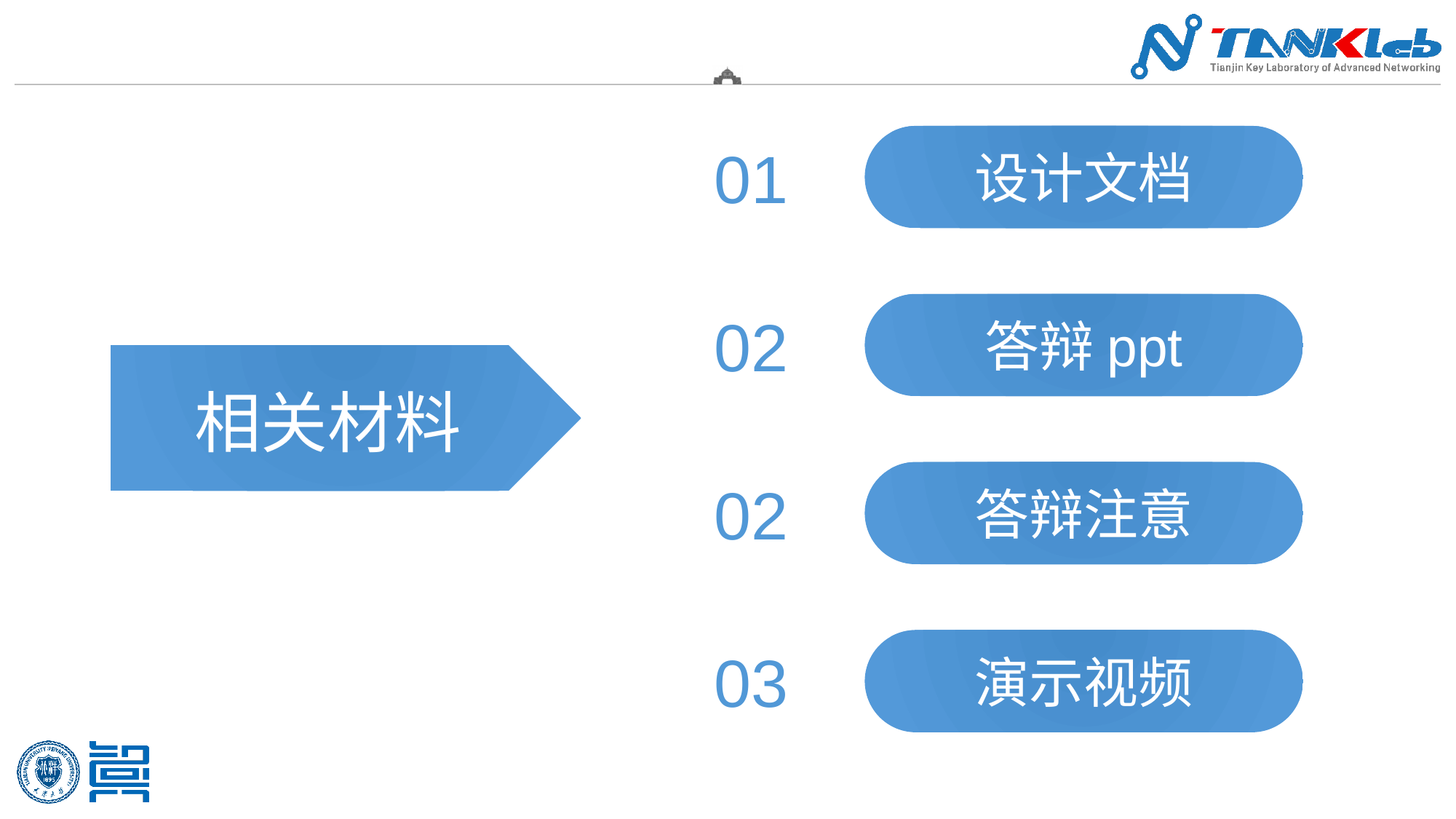

01
设计文档

02
答辩ppt

相关材料

02
答辩注意

03
演示视频